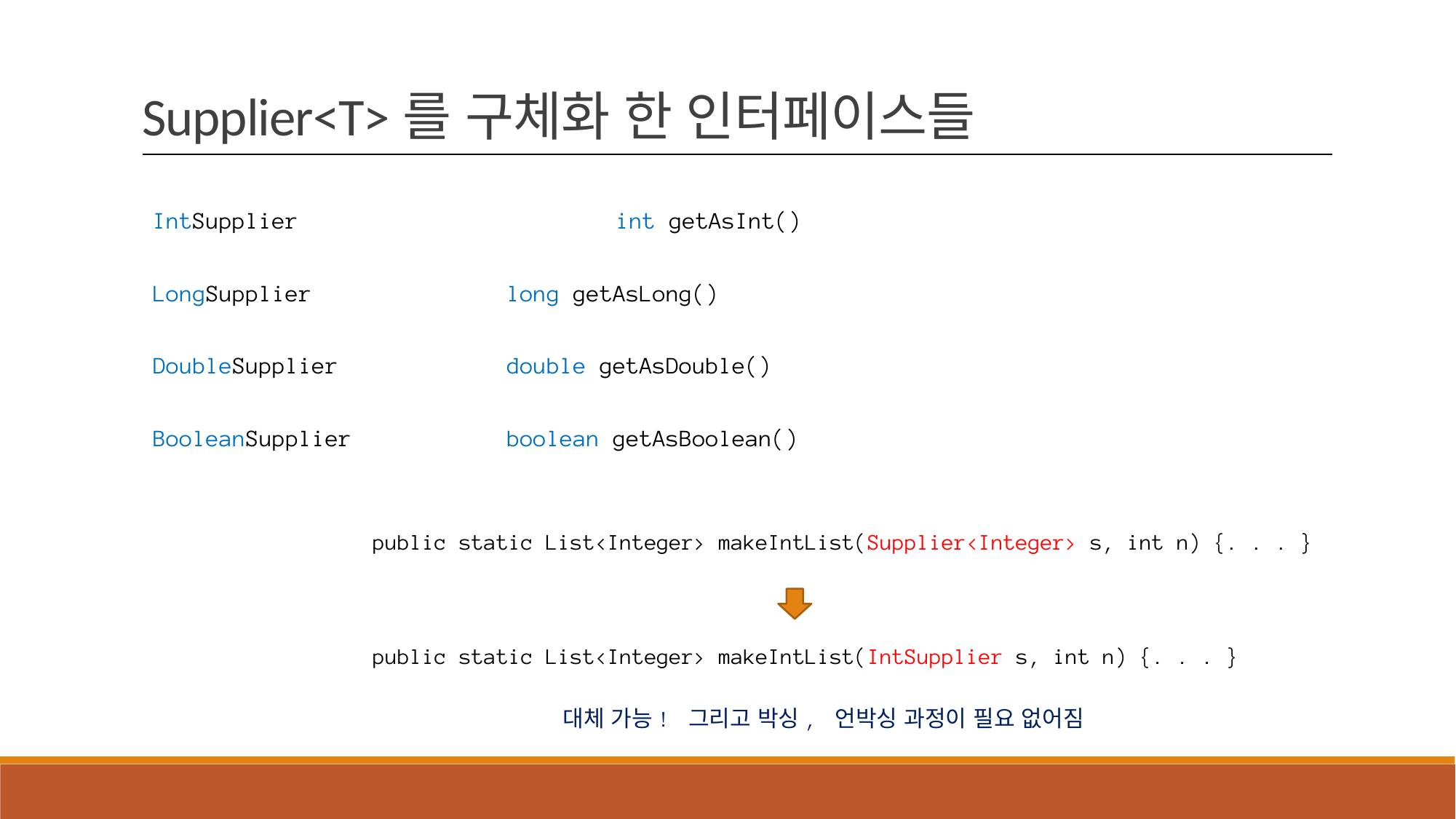

Supplier<T>를 구체화 한 인터페이스들
IntSupplier 			  int getAsInt()
LongSupplier 		  long getAsLong()
DoubleSupplier 		  double getAsDouble()
BooleanSupplier 		  boolean getAsBoolean()
public static List<Integer> makeIntList(Supplier<Integer> s, int n) {. . . }

public static List<Integer> makeIntList(IntSupplier s, int n) {. . . }
대체 가능! 그리고 박싱, 언박싱 과정이 필요 없어짐